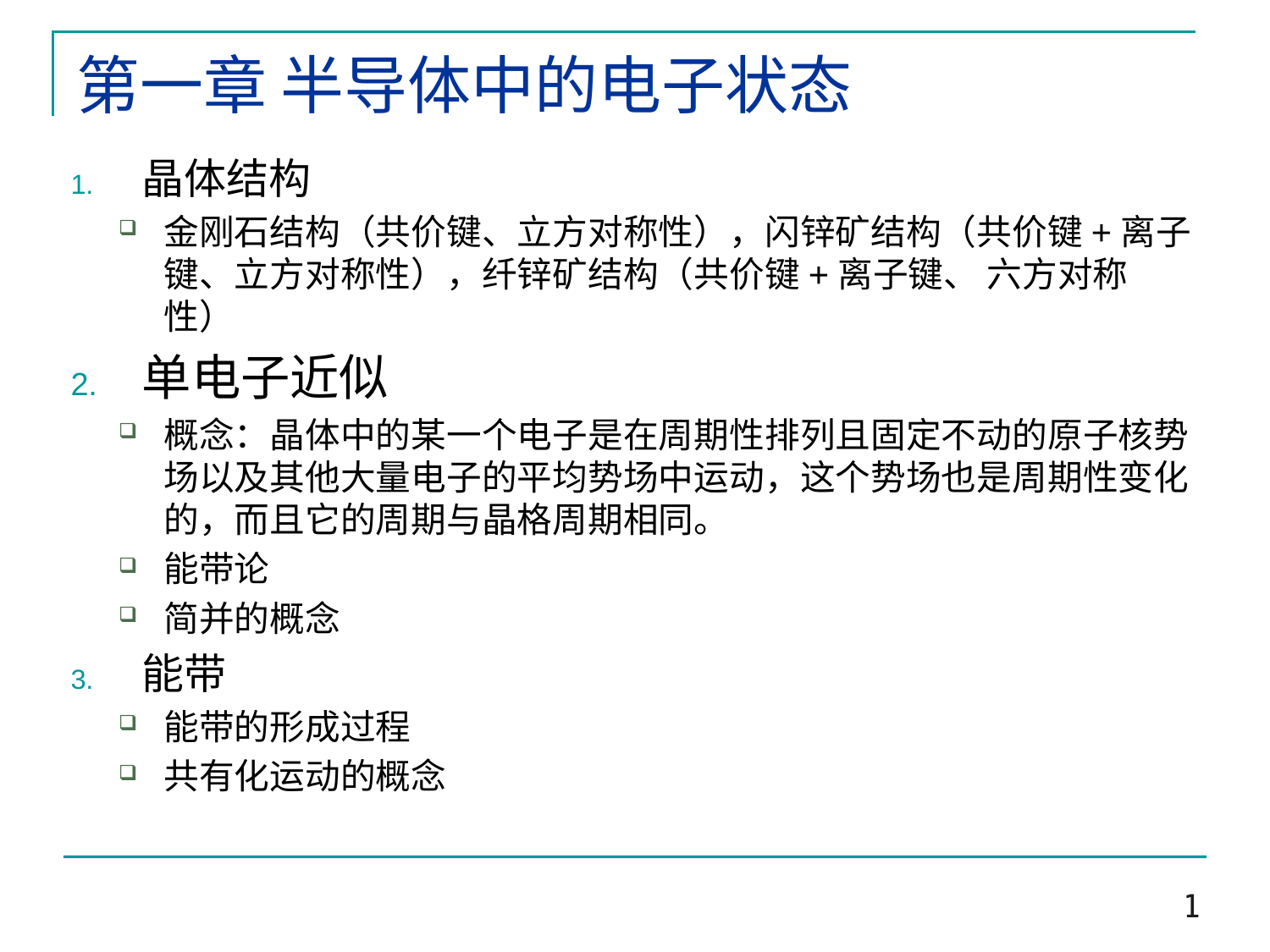

# 第一章 半导体中的电子状态
晶体结构
金刚石结构（共价键、立方对称性），闪锌矿结构（共价键+离子键、立方对称性），纤锌矿结构（共价键+离子键、 六方对称性）
单电子近似
概念：晶体中的某一个电子是在周期性排列且固定不动的原子核势场以及其他大量电子的平均势场中运动，这个势场也是周期性变化的，而且它的周期与晶格周期相同。
能带论
简并的概念
能带
能带的形成过程
共有化运动的概念

1